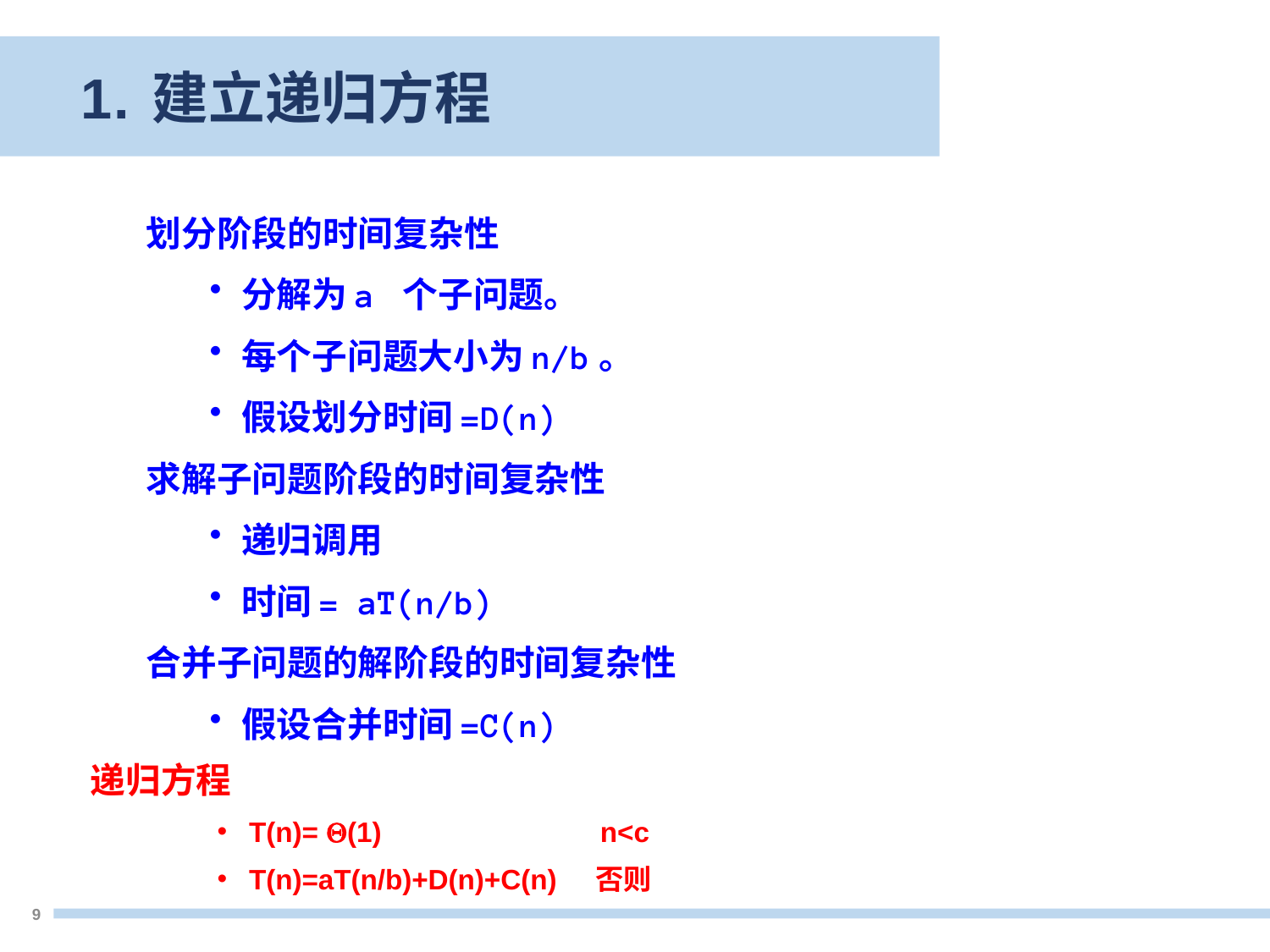

建立递归方程
划分阶段的时间复杂性
分解为a 个子问题。
每个子问题大小为n/b。
假设划分时间=D(n)
求解子问题阶段的时间复杂性
递归调用
时间= aT(n/b)
合并子问题的解阶段的时间复杂性
假设合并时间=C(n)
递归方程
T(n)= Θ(1)                            n<c
T(n)=aT(n/b)+D(n)+C(n)    否则
9